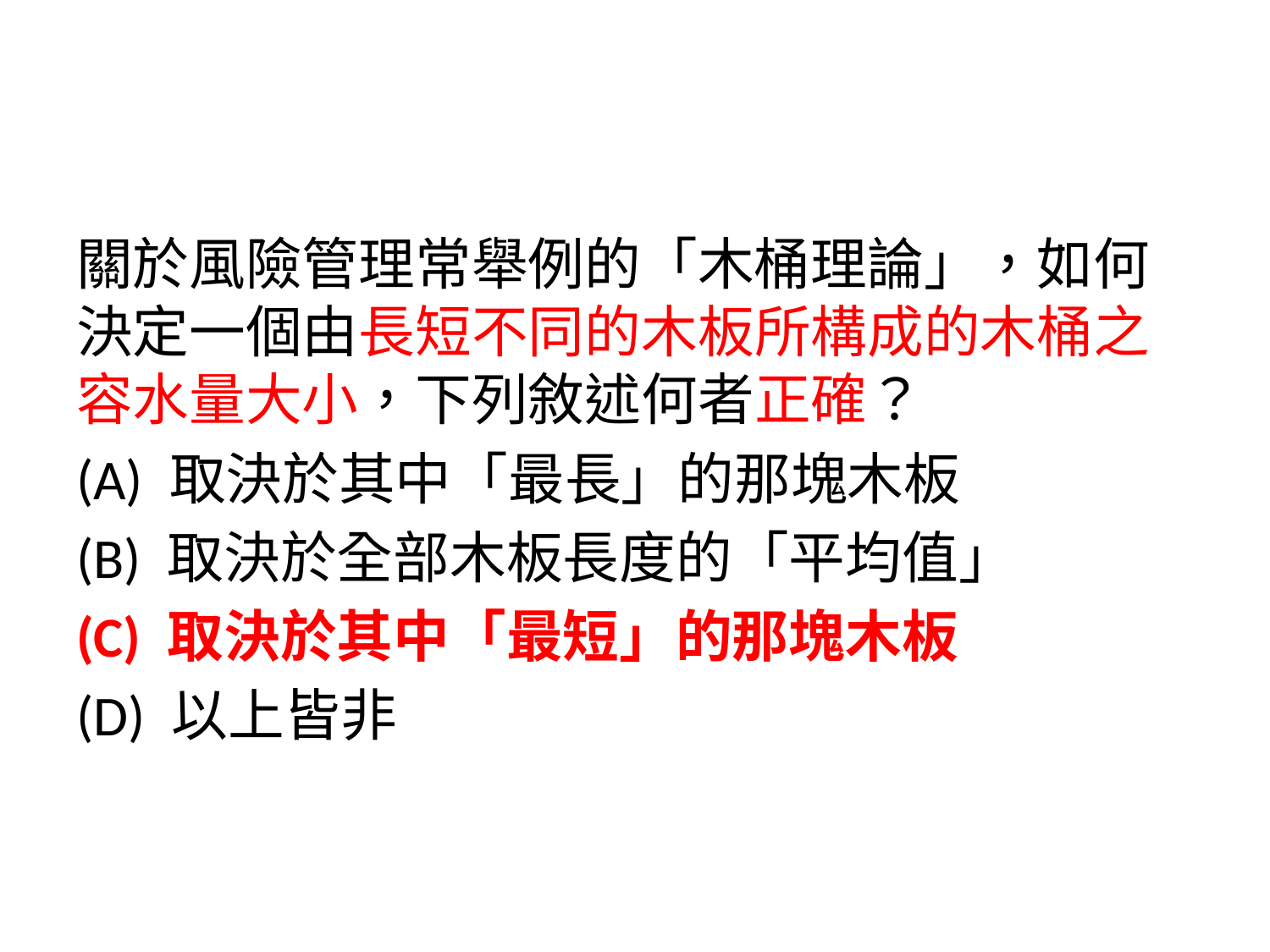

關於風險管理常舉例的「木桶理論」，如何決定一個由長短不同的木板所構成的木桶之容水量大小，下列敘述何者正確？
(A) 取決於其中「最長」的那塊木板
(B) 取決於全部木板長度的「平均值」
(C) 取決於其中「最短」的那塊木板
(D) 以上皆非